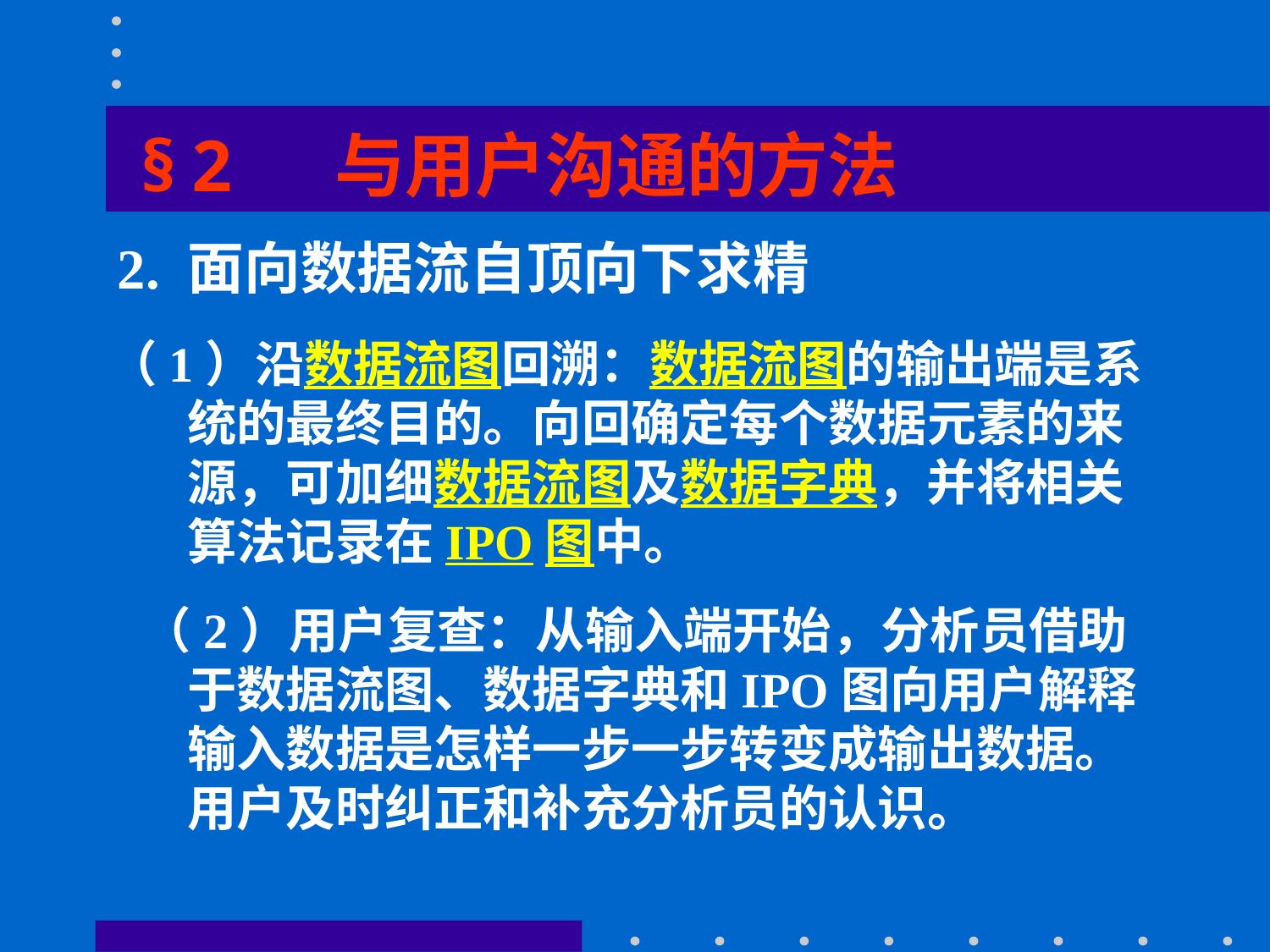

§ 2  与用户沟通的方法
2. 面向数据流自顶向下求精

（1）沿数据流图回溯：数据流图的输出端是系统的最终目的。向回确定每个数据元素的来源，可加细数据流图及数据字典，并将相关算法记录在IPO图中。
  （2）用户复查：从输入端开始，分析员借助于数据流图、数据字典和IPO图向用户解释输入数据是怎样一步一步转变成输出数据。用户及时纠正和补充分析员的认识。
35